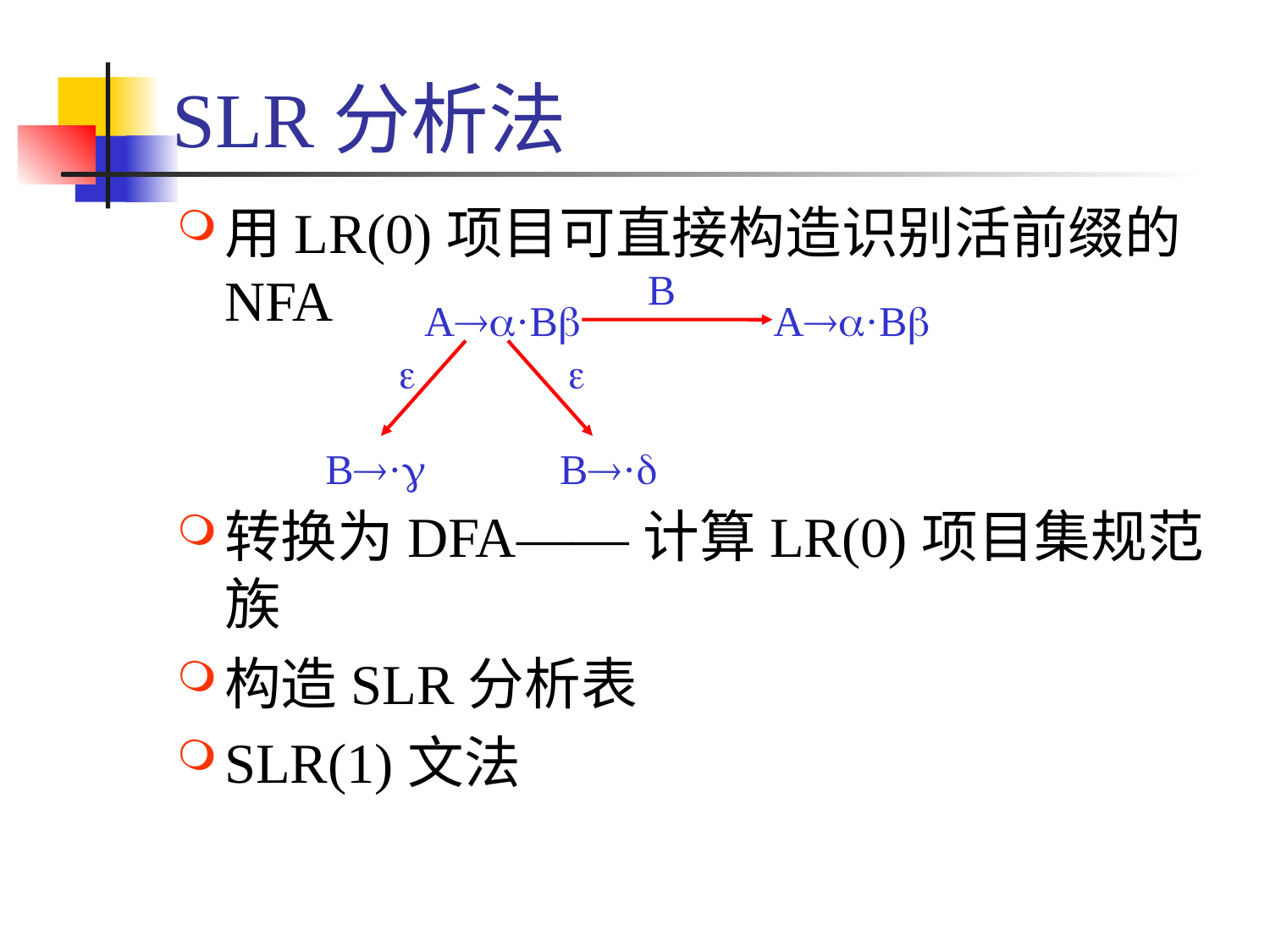

# SLR分析法
用LR(0)项目可直接构造识别活前缀的NFA

转换为DFA——计算LR(0)项目集规范族
构造SLR分析表
SLR(1)文法
B
A→α·Bβ
A→α·Bβ

ε

ε
B→·γ
B→·δ